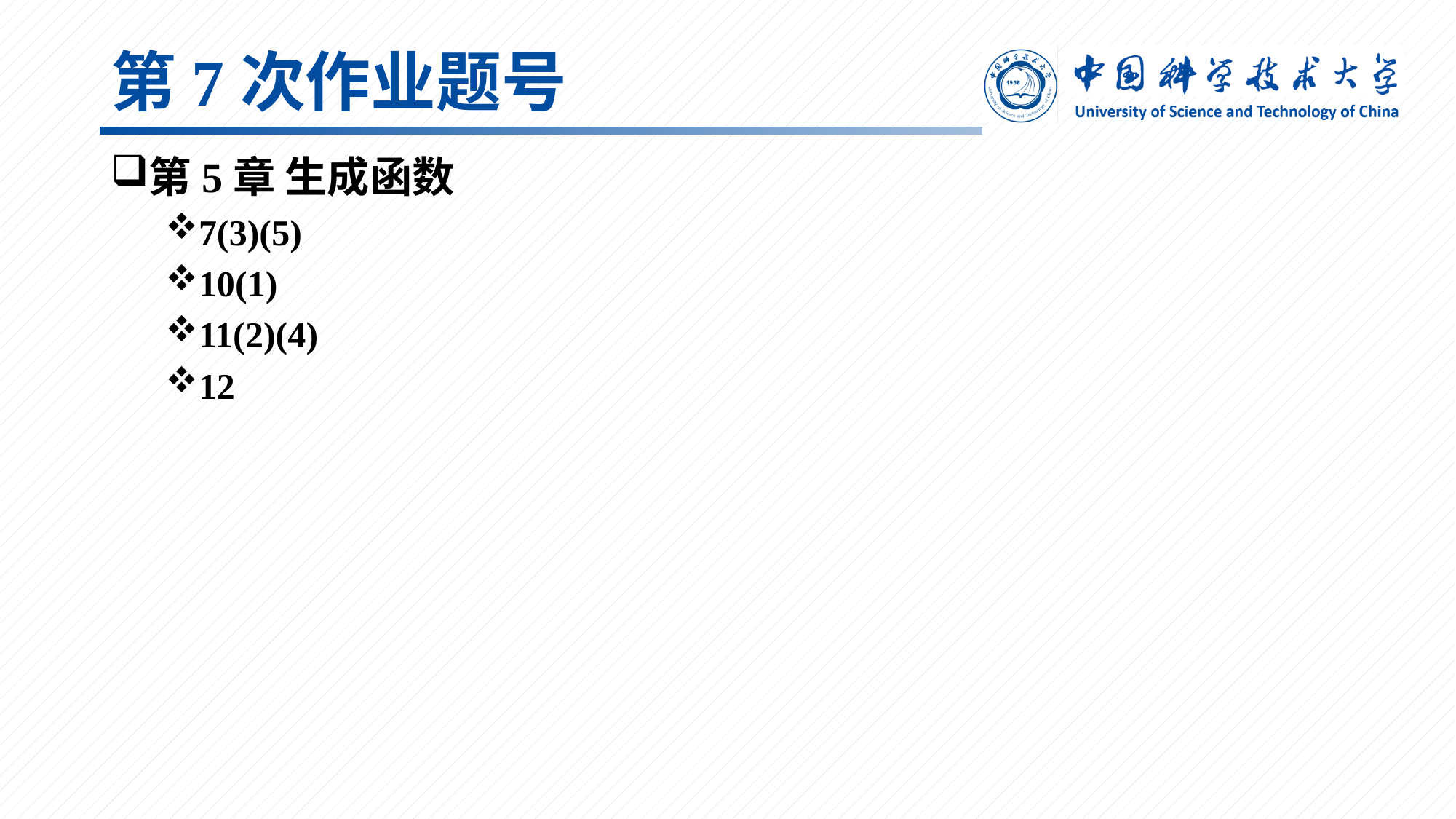

# 第7次作业题号
第5章 生成函数
7(3)(5)
10(1)
11(2)(4)
12